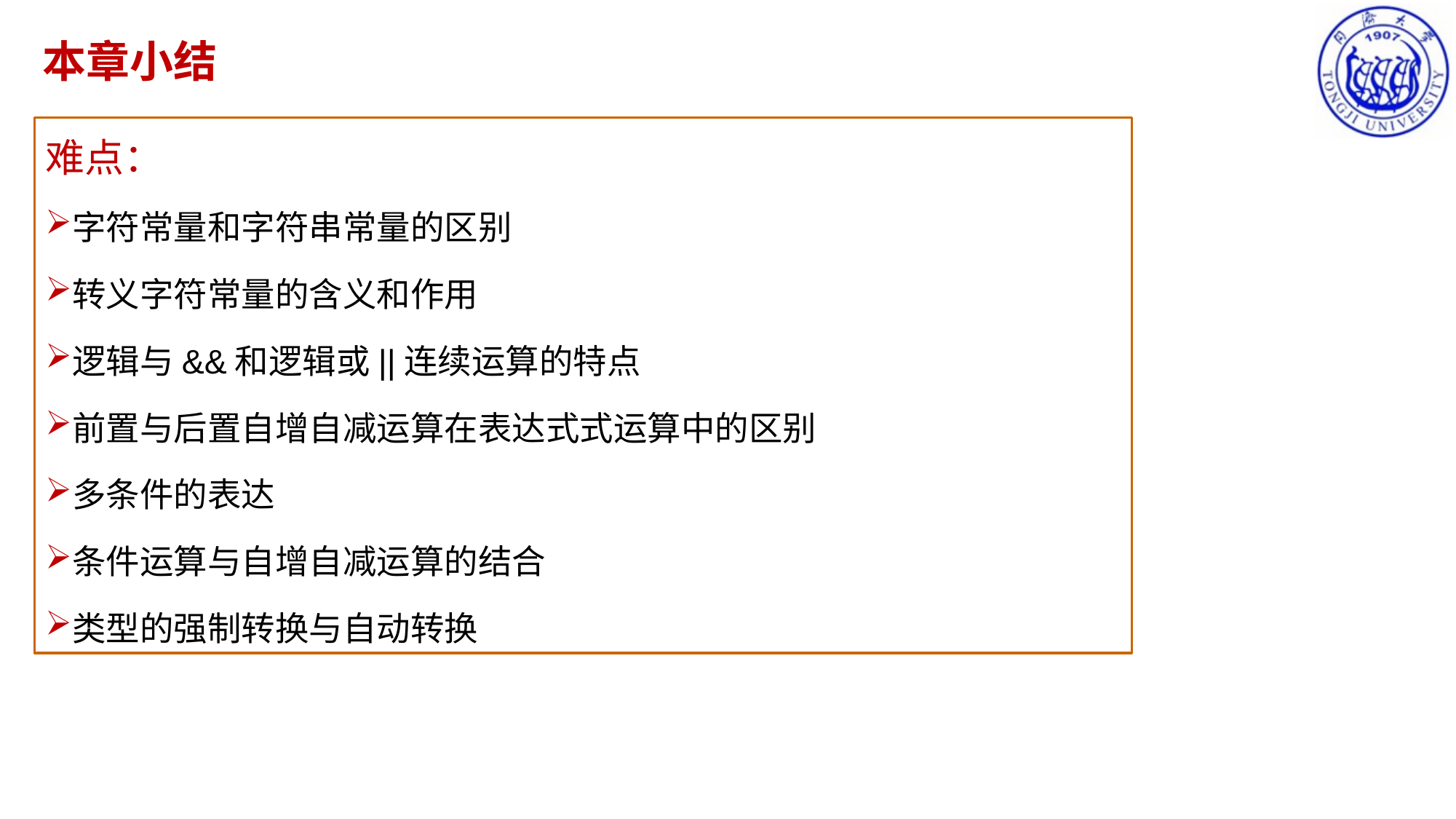

本章小结
难点：
字符常量和字符串常量的区别
转义字符常量的含义和作用
逻辑与&&和逻辑或||连续运算的特点
前置与后置自增自减运算在表达式式运算中的区别
多条件的表达
条件运算与自增自减运算的结合
类型的强制转换与自动转换